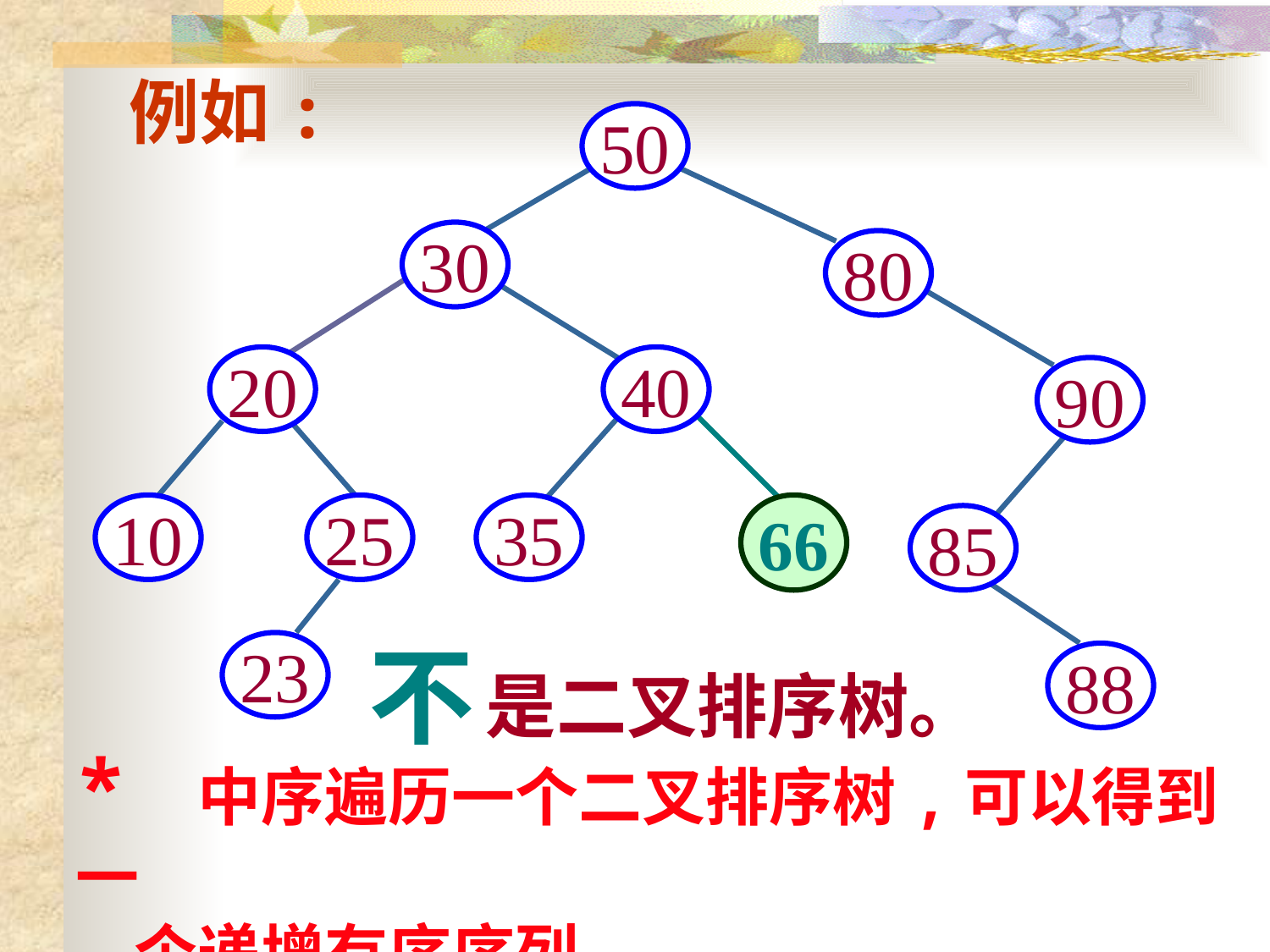

# 例如:
50

30
80

20
40
90

10
25
35
85

23
88

66
不
是二叉排序树。
* 中序遍历一个二叉排序树,可以得到一
   个递增有序序列。